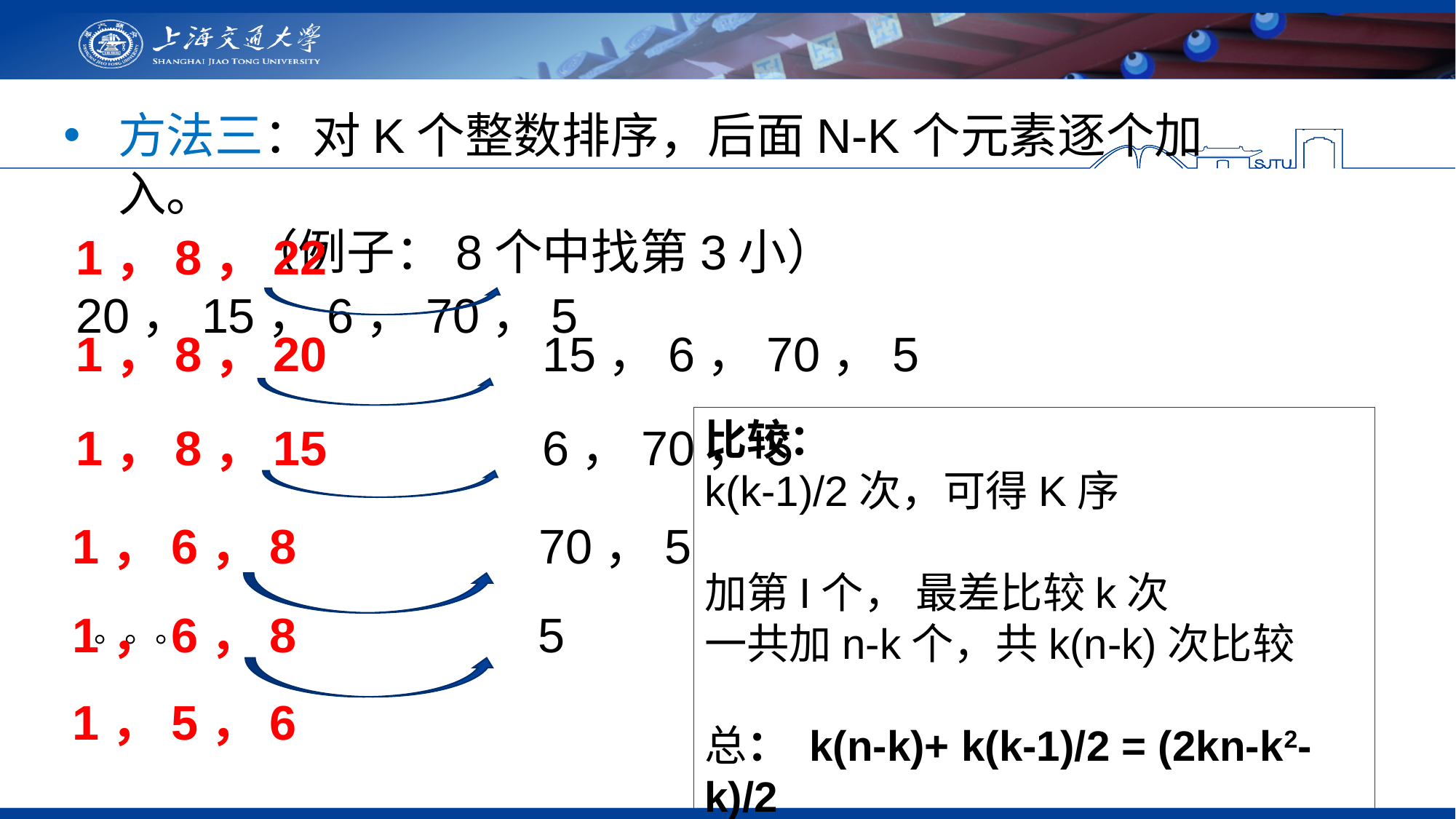

方法三：对K个整数排序，后面N-K个元素逐个加入。
                （例子：8个中找第3小）
1，8，22                20，15，6，70，5

1，8，20                15，6，70，5

比较：
k(k-1)/2次，可得K序

加第I个， 最差比较k次
一共加n-k个，共k(n-k)次比较

总： k(n-k)+ k(k-1)/2 = (2kn-k2-k)/2
1，8，15                6，70，5

1，6，8                  70，5

1，6，8                  5
。。。

1，5，6